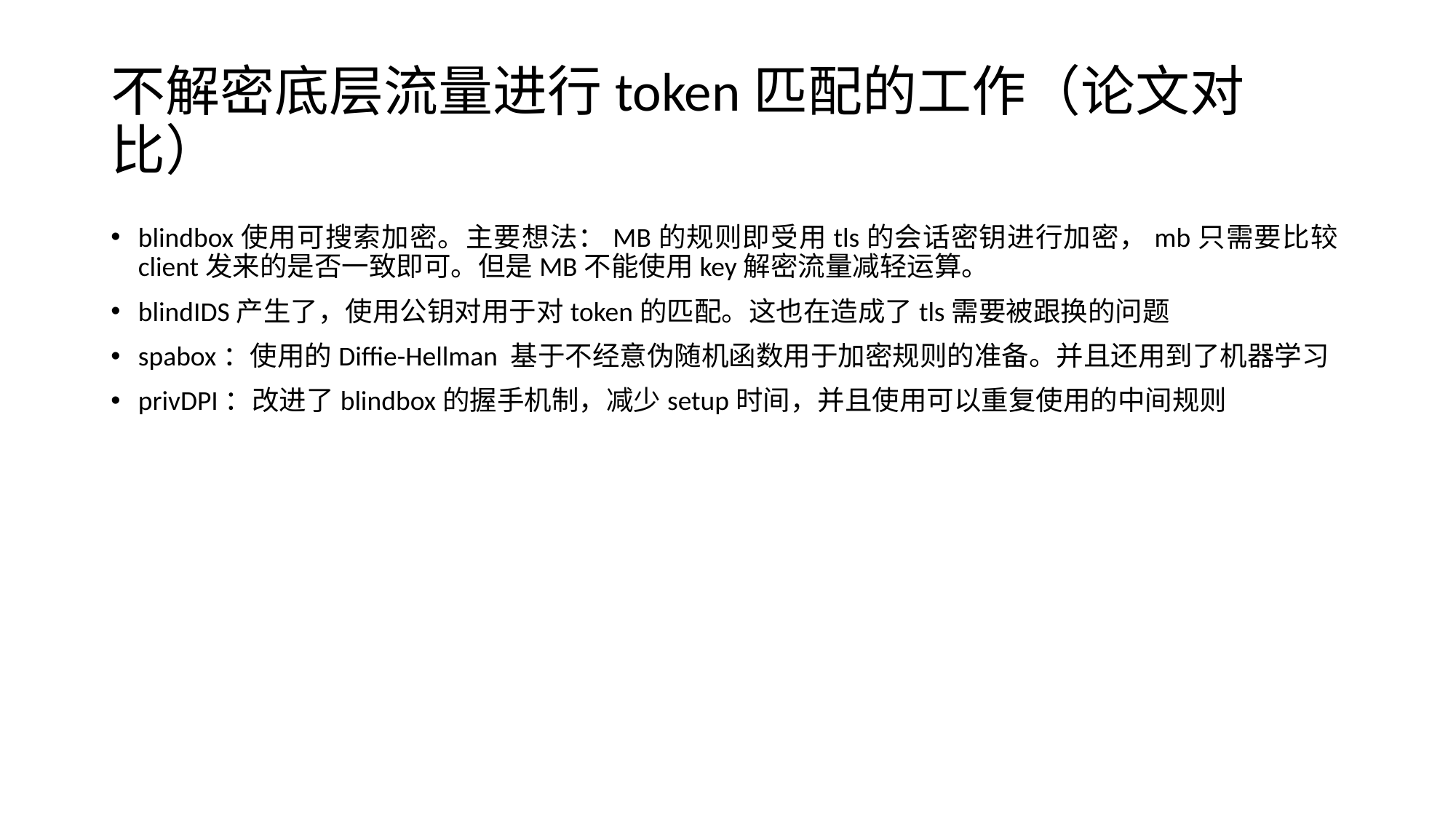

# 不解密底层流量进行token匹配的工作（论文对比）
blindbox使用可搜索加密。主要想法：MB的规则即受用tls的会话密钥进行加密，mb只需要比较client发来的是否一致即可。但是MB不能使用key解密流量减轻运算。
blindIDS产生了，使用公钥对用于对token的匹配。这也在造成了tls需要被跟换的问题
spabox：使用的Diffie-Hellman 基于不经意伪随机函数用于加密规则的准备。并且还用到了机器学习
privDPI：改进了blindbox的握手机制，减少setup时间，并且使用可以重复使用的中间规则